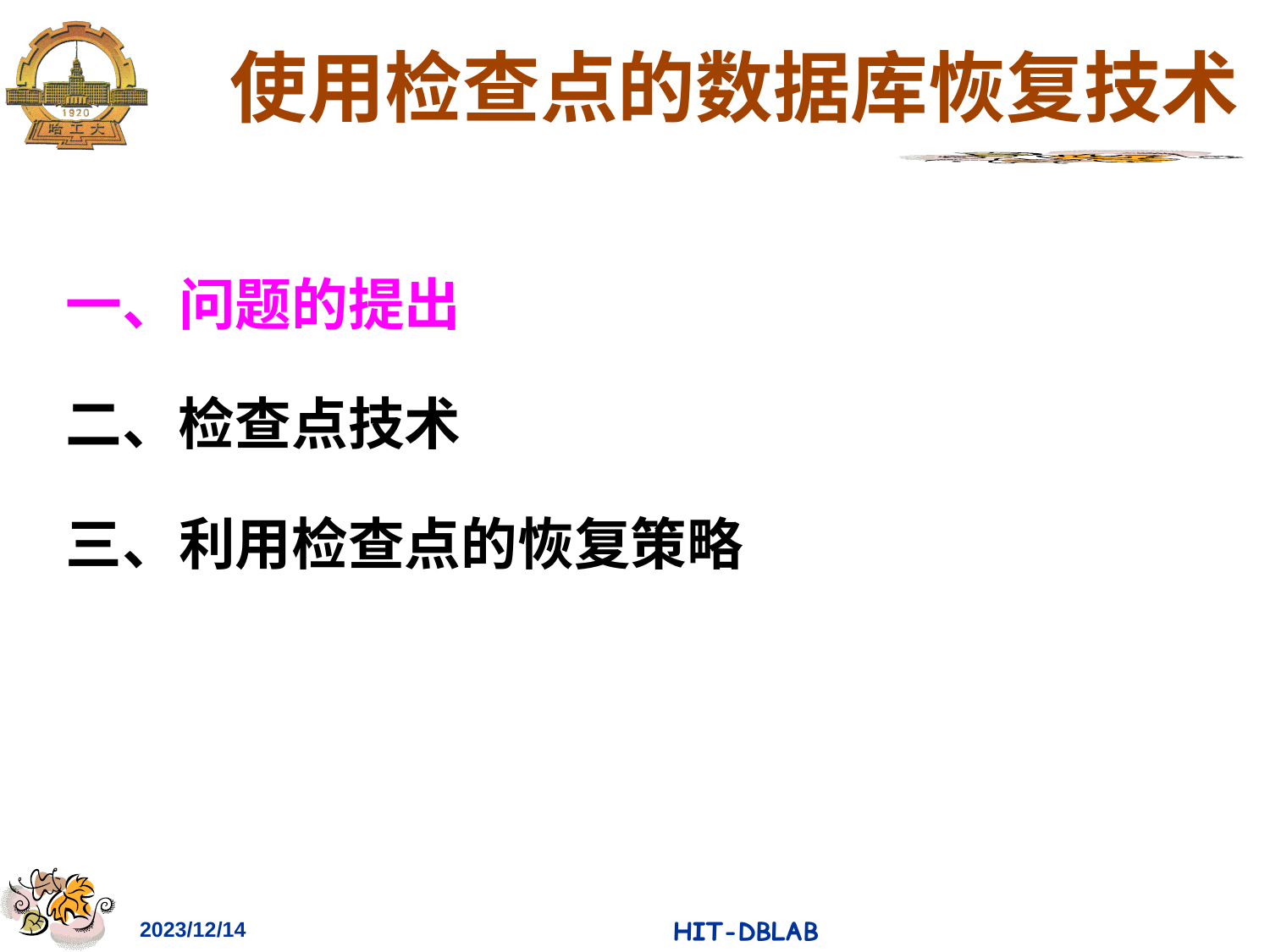

# 使用检查点的数据库恢复技术
一、问题的提出
二、检查点技术
三、利用检查点的恢复策略
2023/12/14
HIT-DBLAB